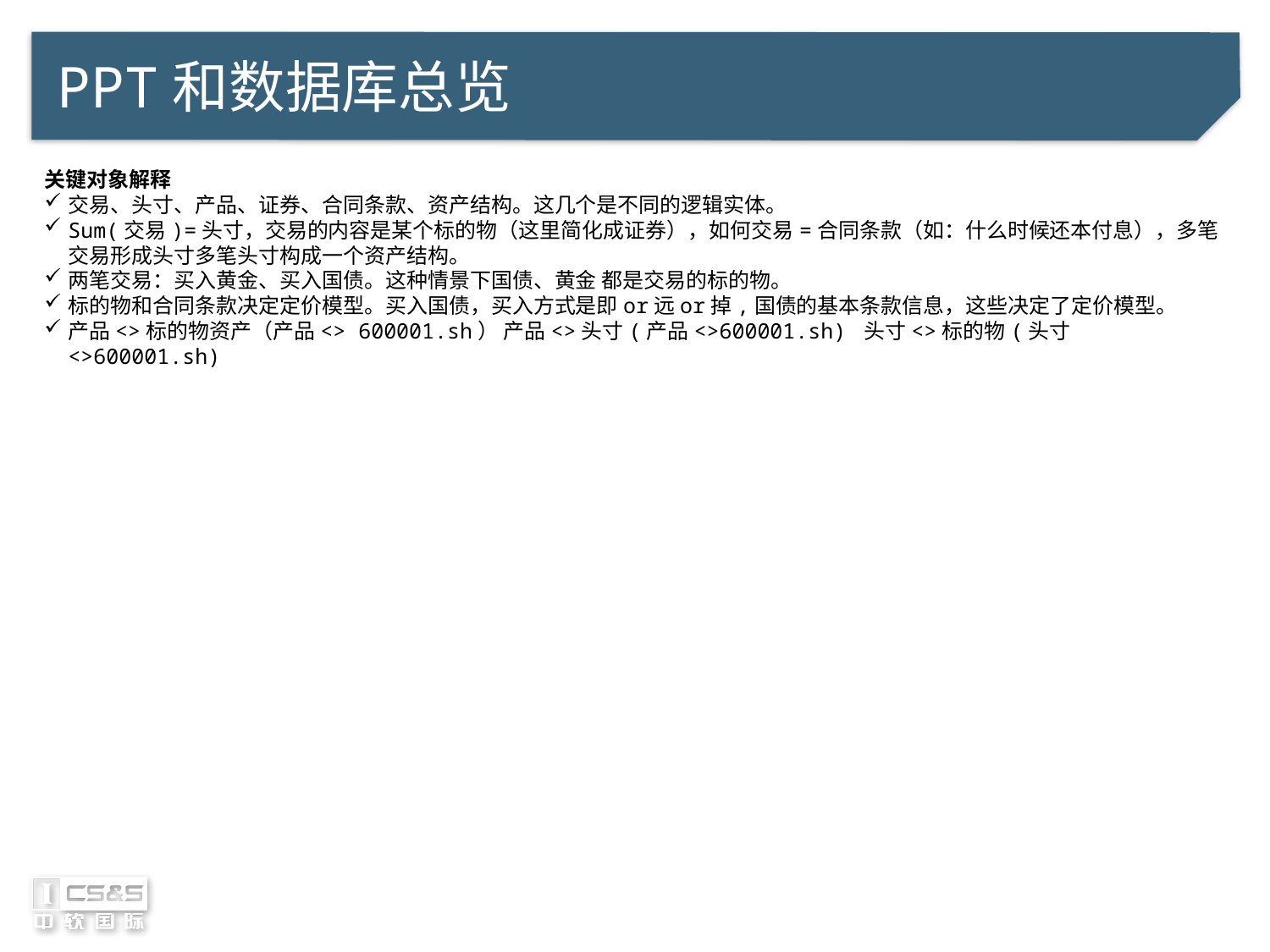

# PPT和数据库总览
关键对象解释
交易、头寸、产品、证券、合同条款、资产结构。这几个是不同的逻辑实体。
Sum(交易)=头寸，交易的内容是某个标的物（这里简化成证券），如何交易=合同条款（如：什么时候还本付息），多笔交易形成头寸多笔头寸构成一个资产结构。
两笔交易：买入黄金、买入国债。这种情景下国债、黄金 都是交易的标的物。
标的物和合同条款决定定价模型。买入国债，买入方式是即or远or掉,国债的基本条款信息，这些决定了定价模型。
产品<>标的物资产（产品<> 600001.sh） 产品<>头寸(产品<>600001.sh) 头寸<>标的物(头寸<>600001.sh)